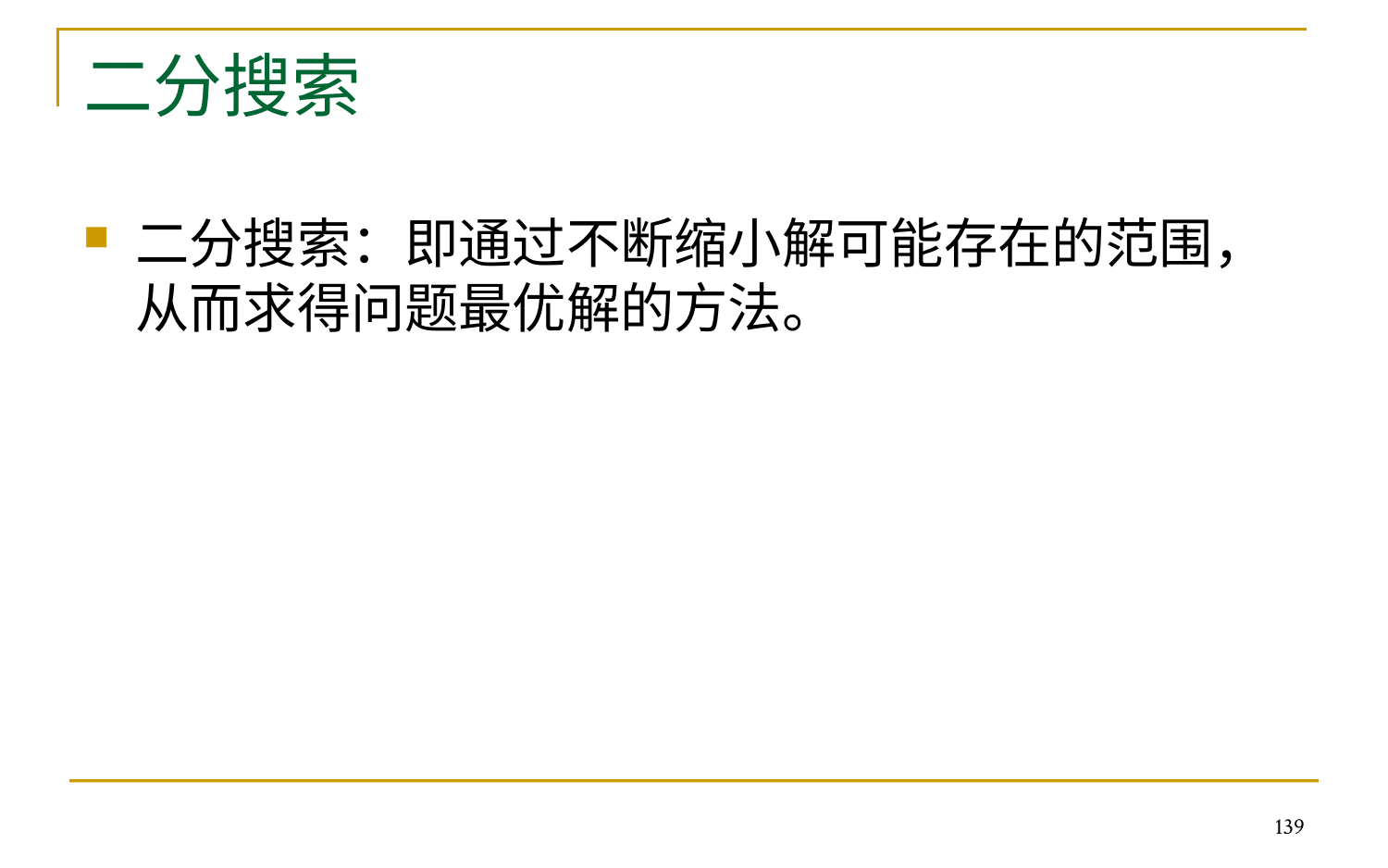

# 二分搜索
二分搜索：即通过不断缩小解可能存在的范围，从而求得问题最优解的方法。

139